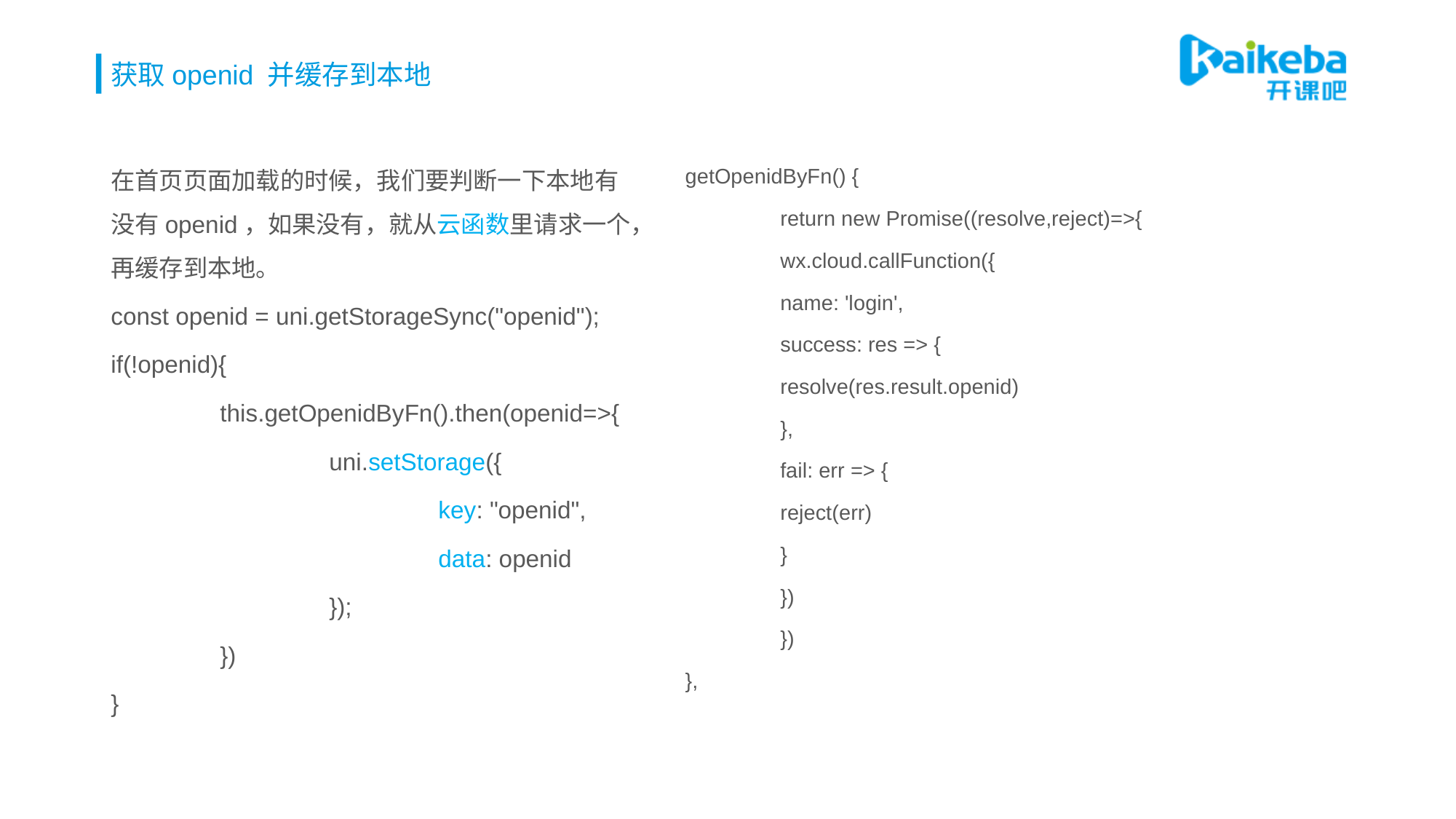

# 获取openid 并缓存到本地
在首页页面加载的时候，我们要判断一下本地有没有openid，如果没有，就从云函数里请求一个，再缓存到本地。
const openid = uni.getStorageSync("openid");
if(!openid){
	this.getOpenidByFn().then(openid=>{
		uni.setStorage({
			key: "openid",
			data: openid
		});
	})
}
getOpenidByFn() {
	return new Promise((resolve,reject)=>{
		wx.cloud.callFunction({
			name: 'login',
			success: res => {
				resolve(res.result.openid)
			},
			fail: err => {
				reject(err)
			}
		})
	})
},